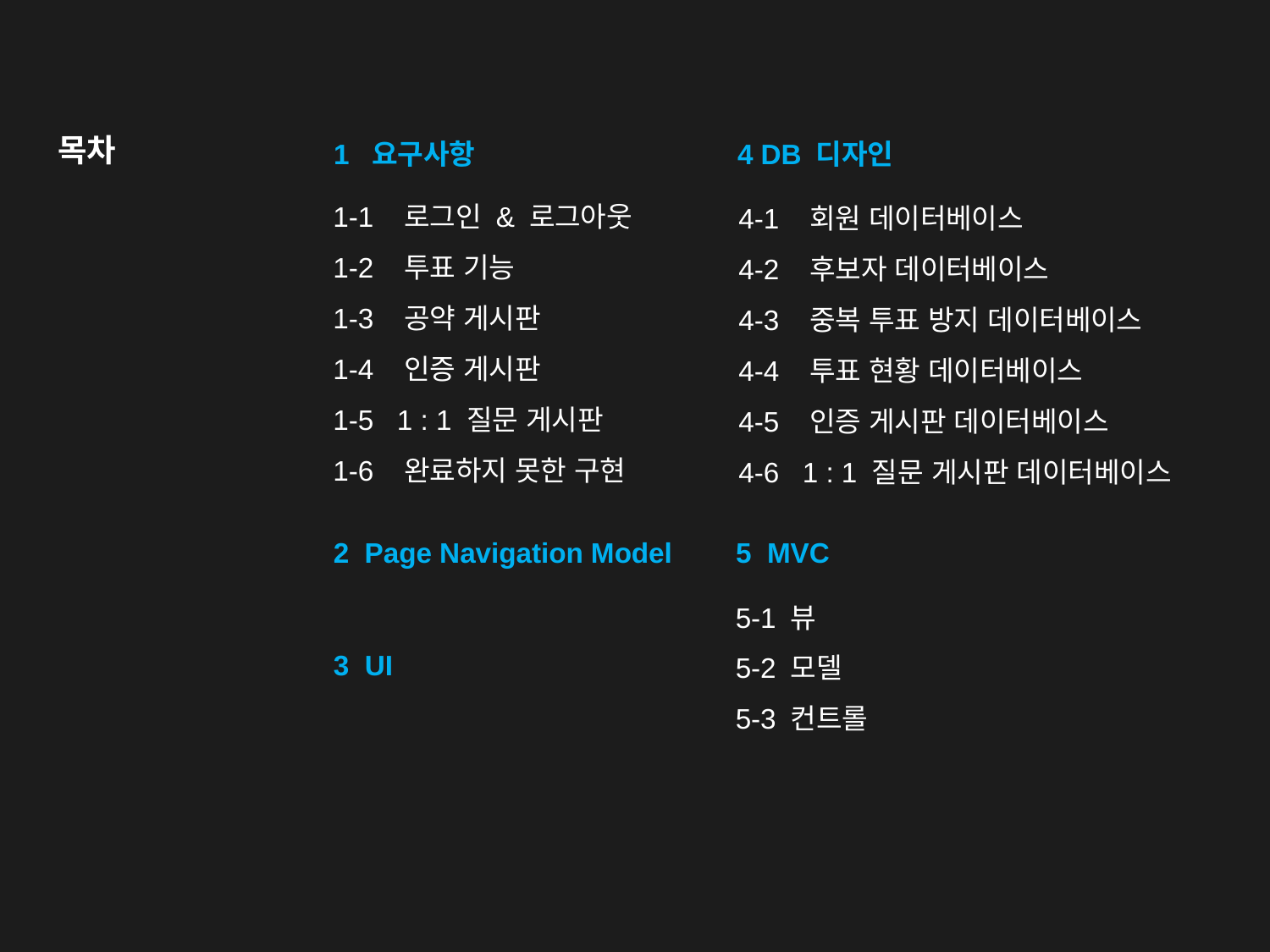

# 목차
4 DB 디자인
4-1   회원 데이터베이스
4-2   후보자 데이터베이스
4-3   중복 투표 방지 데이터베이스
4-4   투표 현황 데이터베이스
4-5   인증 게시판 데이터베이스
4-6   1 : 1 질문 게시판 데이터베이스
1  요구사항
1-1   로그인 & 로그아웃
1-2   투표 기능
1-3   공약 게시판
1-4   인증 게시판
1-5   1 : 1 질문 게시판
1-6   완료하지 못한 구현
2  Page Navigation Model

5  MVC
5-1 뷰
5-2 모델
5-3 컨트롤
3  UI